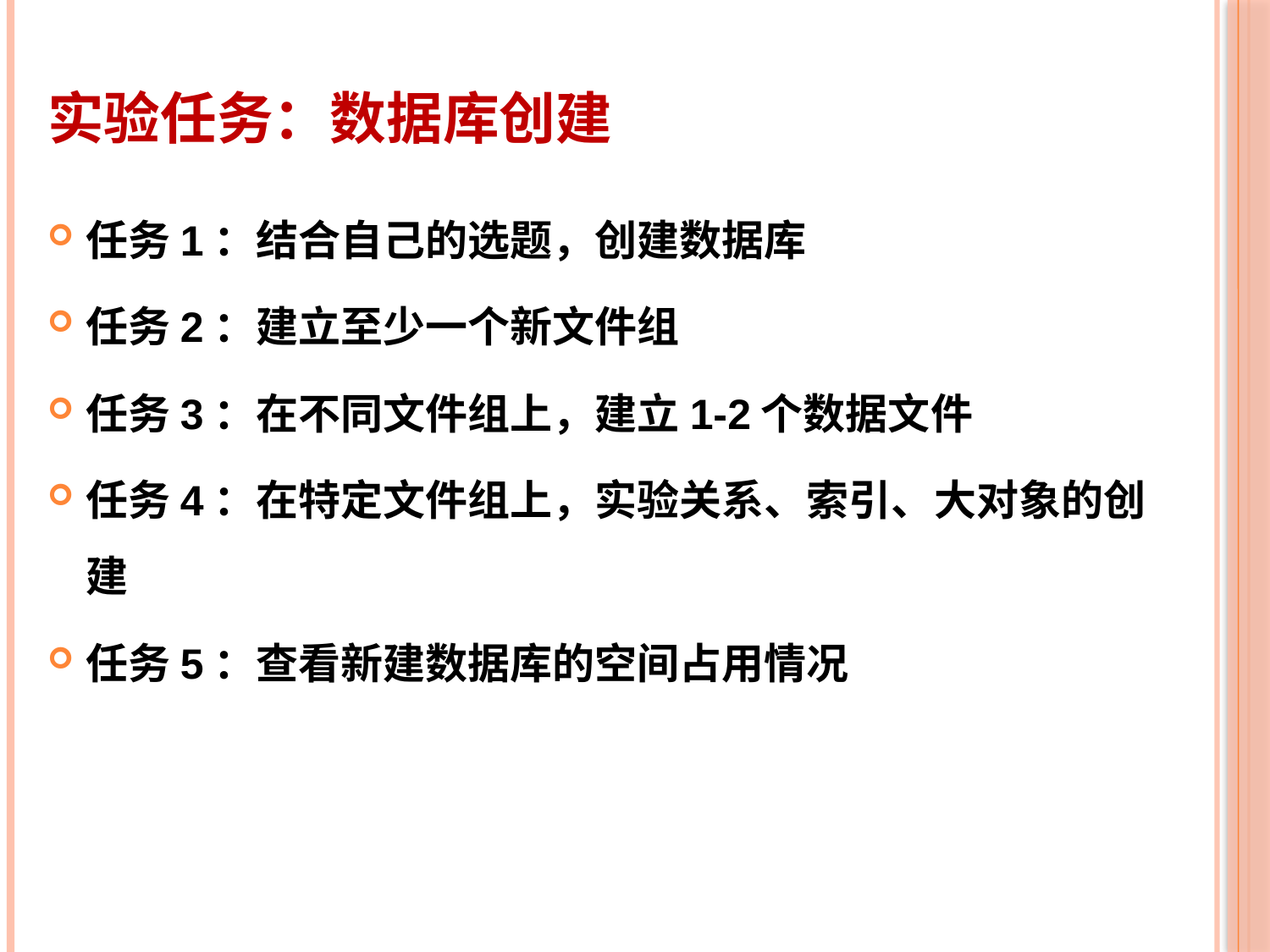

# 实验任务：数据库创建
任务1：结合自己的选题，创建数据库
任务2：建立至少一个新文件组
任务3：在不同文件组上，建立1-2个数据文件
任务4：在特定文件组上，实验关系、索引、大对象的创建
任务5：查看新建数据库的空间占用情况